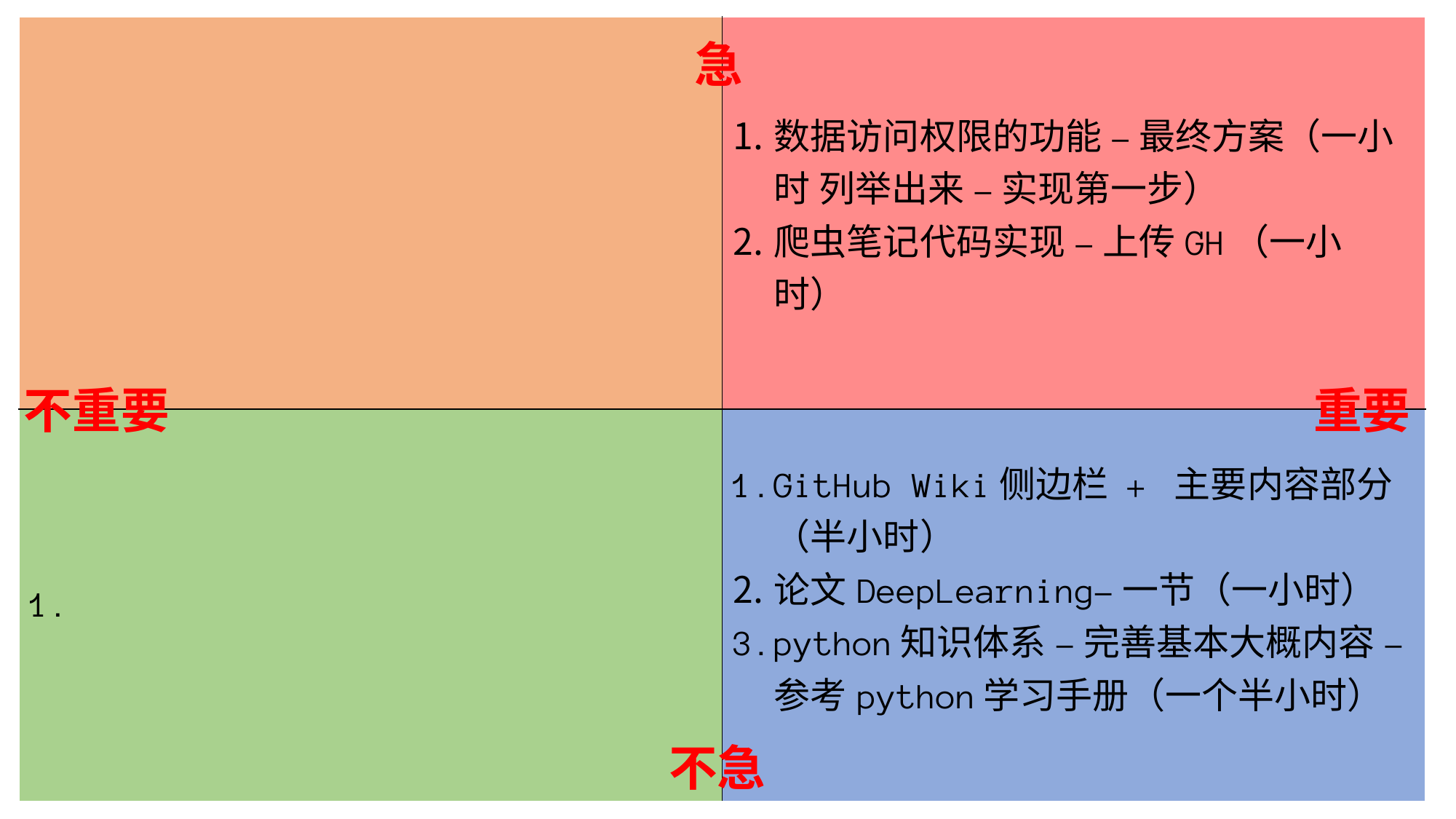

|  | 数据访问权限的功能-最终方案（一小时 列举出来-实现第一步） 爬虫笔记代码实现-上传GH（一小时） |
| --- | --- |
| 1. | GitHub Wiki侧边栏 + 主要内容部分（半小时） 论文DeepLearning-一节（一小时） python知识体系-完善基本大概内容-参考python学习手册（一个半小时） |
急
不重要
重要
不急